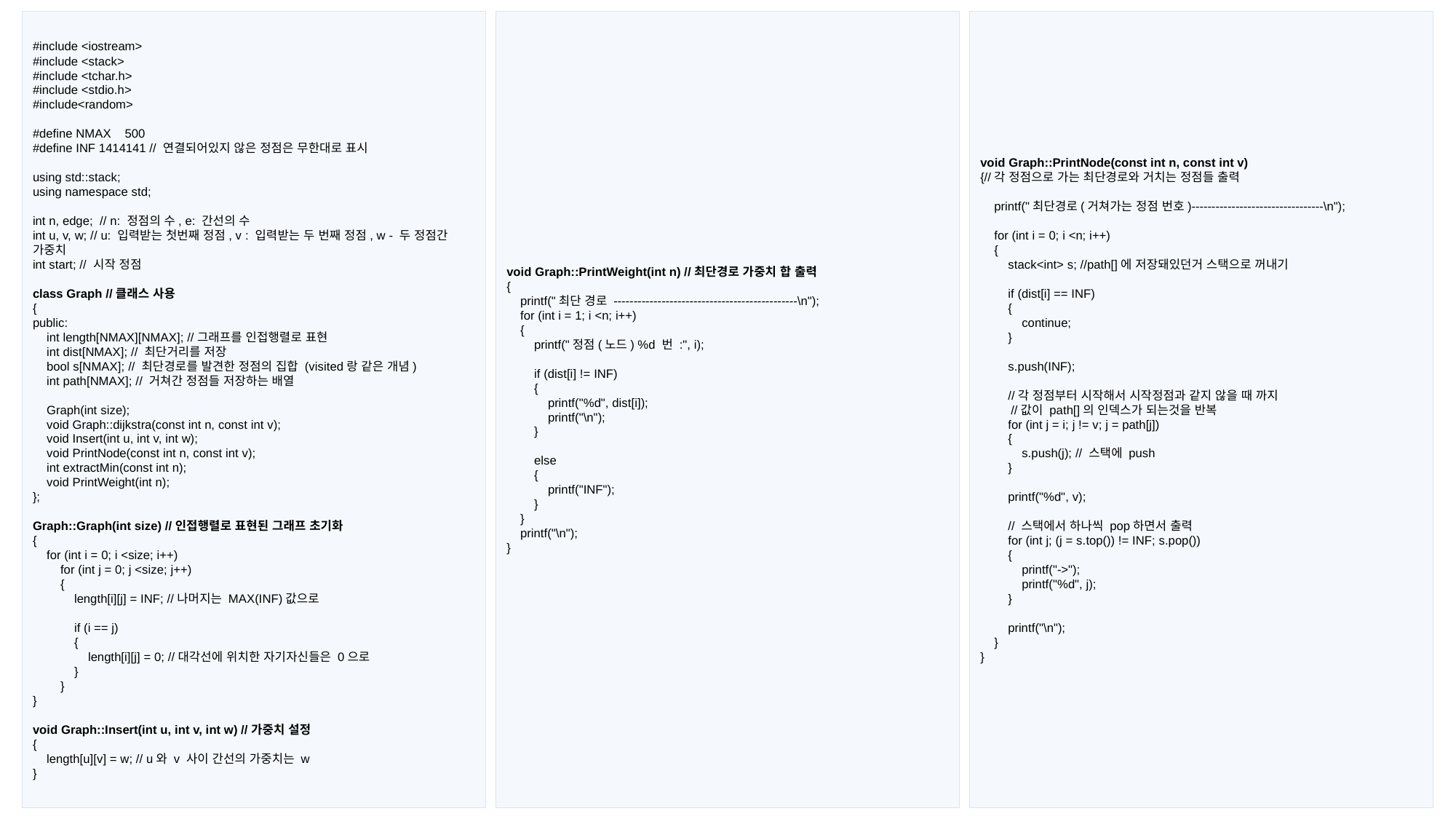

#include <iostream>
#include <stack>
#include <tchar.h>
#include <stdio.h>
#include<random>

#define NMAX    500
#define INF 1414141 // 연결되어있지 않은 정점은 무한대로 표시

using std::stack;
using namespace std;

int n, edge;  // n: 정점의 수, e: 간선의 수
int u, v, w; // u: 입력받는 첫번째 정점, v : 입력받는 두 번째 정점, w - 두 정점간 가중치
int start; // 시작 정점

class Graph //클래스 사용
{
public:
    int length[NMAX][NMAX]; //그래프를 인접행렬로 표현
    int dist[NMAX]; // 최단거리를 저장
    bool s[NMAX]; // 최단경로를 발견한 정점의 집합 (visited랑 같은 개념)
    int path[NMAX]; // 거쳐간 정점들 저장하는 배열

    Graph(int size);
    void Graph::dijkstra(const int n, const int v);
    void Insert(int u, int v, int w);
    void PrintNode(const int n, const int v);
    int extractMin(const int n);
    void PrintWeight(int n);
};

Graph::Graph(int size) //인접행렬로 표현된 그래프 초기화
{
    for (int i = 0; i <size; i++)
        for (int j = 0; j <size; j++)
        {
            length[i][j] = INF; //나머지는 MAX(INF)값으로

            if (i == j)
            {
                length[i][j] = 0; //대각선에 위치한 자기자신들은 0으로
            }
        }
}

void Graph::Insert(int u, int v, int w) //가중치 설정
{
    length[u][v] = w; // u와 v 사이 간선의 가중치는 w
}
void Graph::PrintWeight(int n) //최단경로 가중치 합 출력
{
    printf("최단 경로 ----------------------------------------------\n");
    for (int i = 1; i <n; i++)
    {
        printf("정점(노드) %d 번 :", i);

        if (dist[i] != INF)
        {
            printf("%d", dist[i]);
            printf("\n");
        }

        else
        {
            printf("INF");
        }
    }
    printf("\n");
}
void Graph::PrintNode(const int n, const int v)
{//각 정점으로 가는 최단경로와 거치는 정점들 출력

    printf("최단경로(거쳐가는 정점 번호)---------------------------------\n");

    for (int i = 0; i <n; i++)
    {
        stack<int> s; //path[]에 저장돼있던거 스택으로 꺼내기

        if (dist[i] == INF)
        {
            continue;
        }

        s.push(INF);

        //각 정점부터 시작해서 시작정점과 같지 않을 때 까지
        //값이 path[]의 인덱스가 되는것을 반복
        for (int j = i; j != v; j = path[j])
        {
            s.push(j); // 스택에 push
        }

        printf("%d", v);

        // 스택에서 하나씩 pop하면서 출력
        for (int j; (j = s.top()) != INF; s.pop())
        {
            printf("->");
            printf("%d", j);
        }

        printf("\n");
    }
}